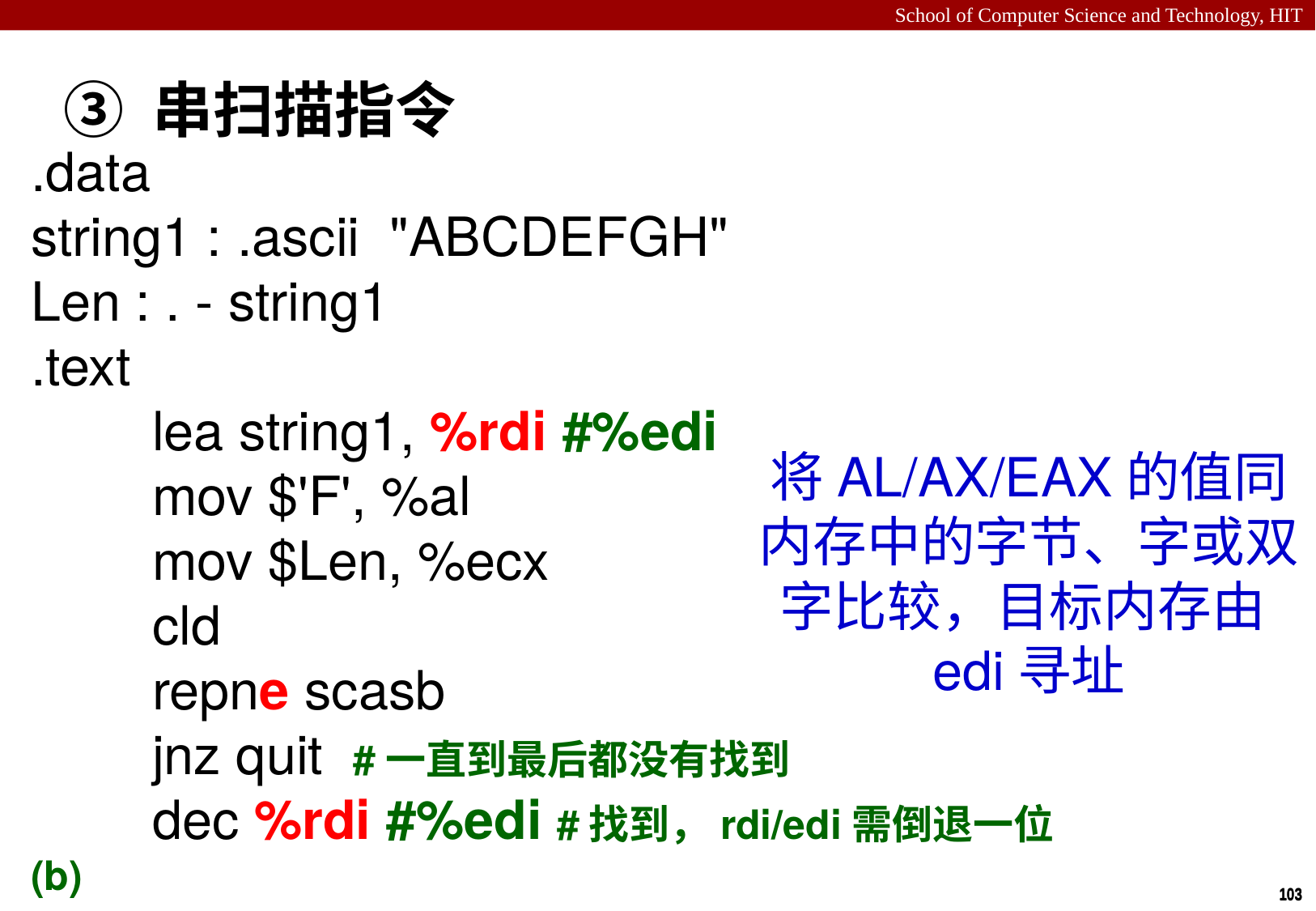

# ③ 串扫描指令
.data
string1 : .ascii  "ABCDEFGH"
Len : . - string1
.text
	lea string1, %rdi #%edi
	mov $'F', %al
	mov $Len, %ecx
	cld
	repne scasb
	jnz quit  #一直到最后都没有找到
	dec %rdi #%edi #找到，rdi/edi需倒退一位(b)
将AL/AX/EAX的值同内存中的字节、字或双字比较，目标内存由edi寻址